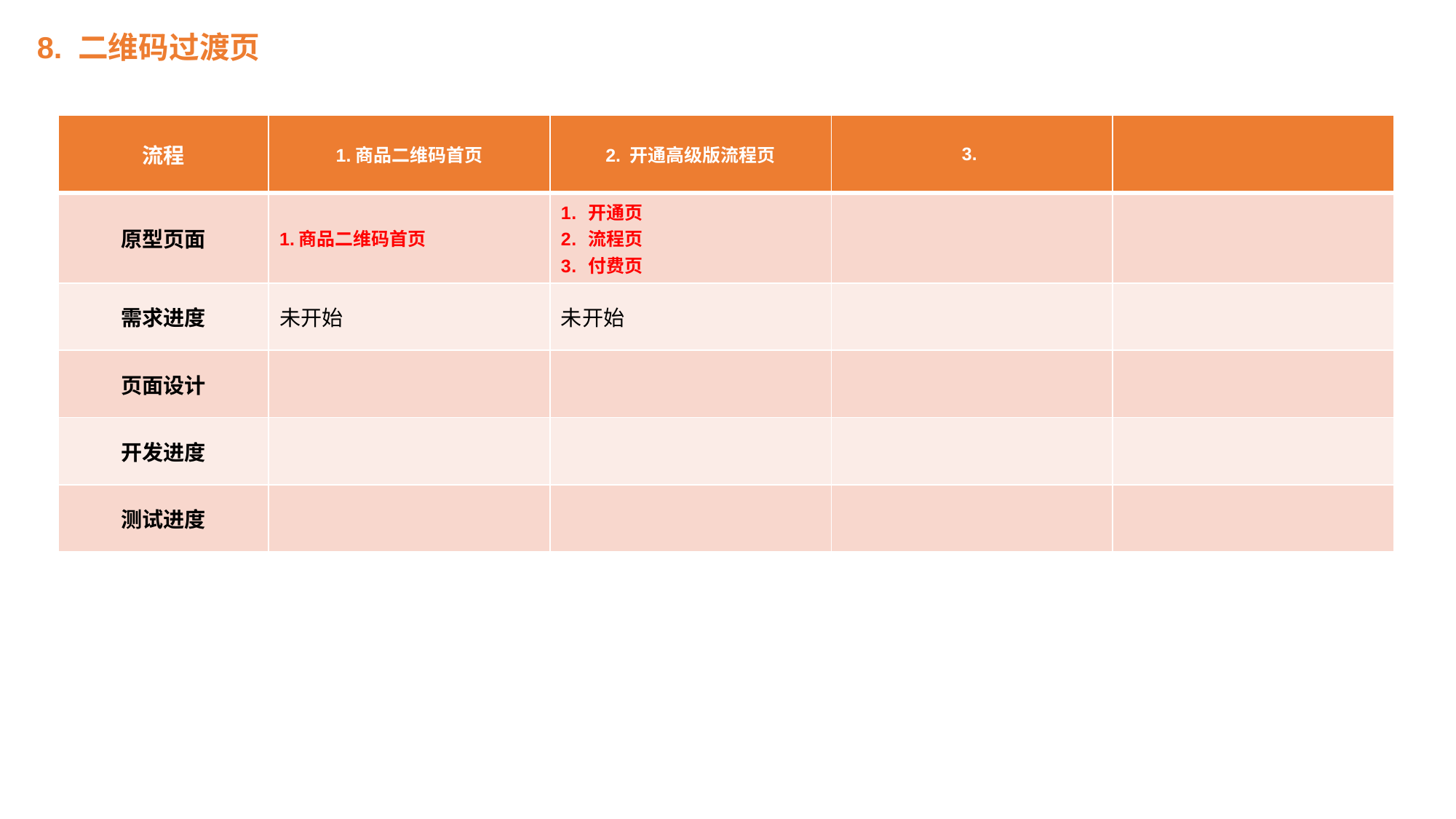

8. 二维码过渡页
| 流程 | 1.商品二维码首页 | 2. 开通高级版流程页 | 3. |  |
| --- | --- | --- | --- | --- |
| 原型页面 | 1.商品二维码首页 | 开通页 流程页 付费页 |  |  |
| 需求进度 | 未开始 | 未开始 |  |  |
| 页面设计 |  |  |  |  |
| 开发进度 |  |  |  |  |
| 测试进度 |  |  |  |  |